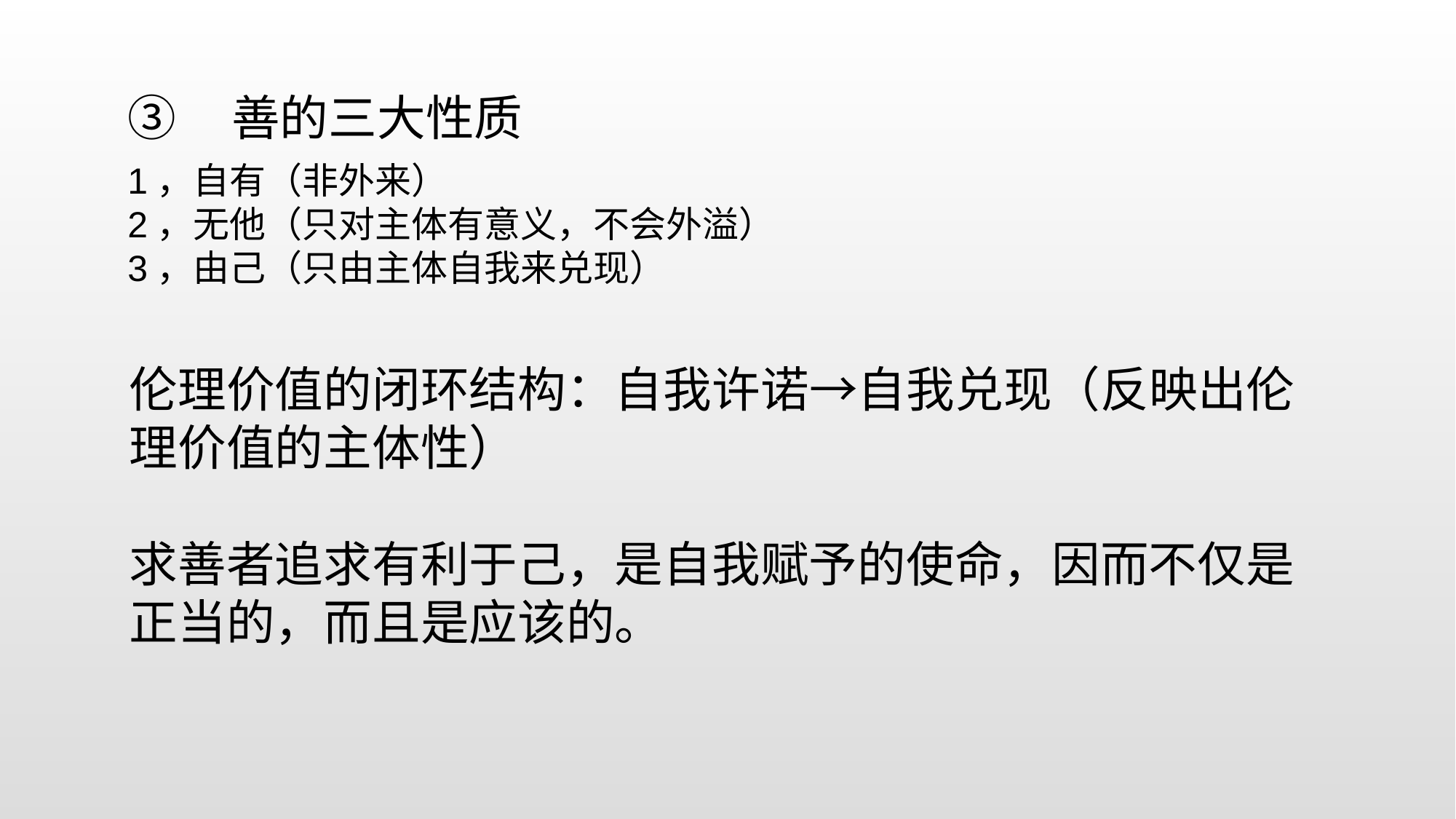

③    善的三大性质
1，自有（非外来）
2，无他（只对主体有意义，不会外溢）
3，由己（只由主体自我来兑现）

伦理价值的闭环结构：自我许诺→自我兑现（反映出伦理价值的主体性）

求善者追求有利于己，是自我赋予的使命，因而不仅是正当的，而且是应该的。